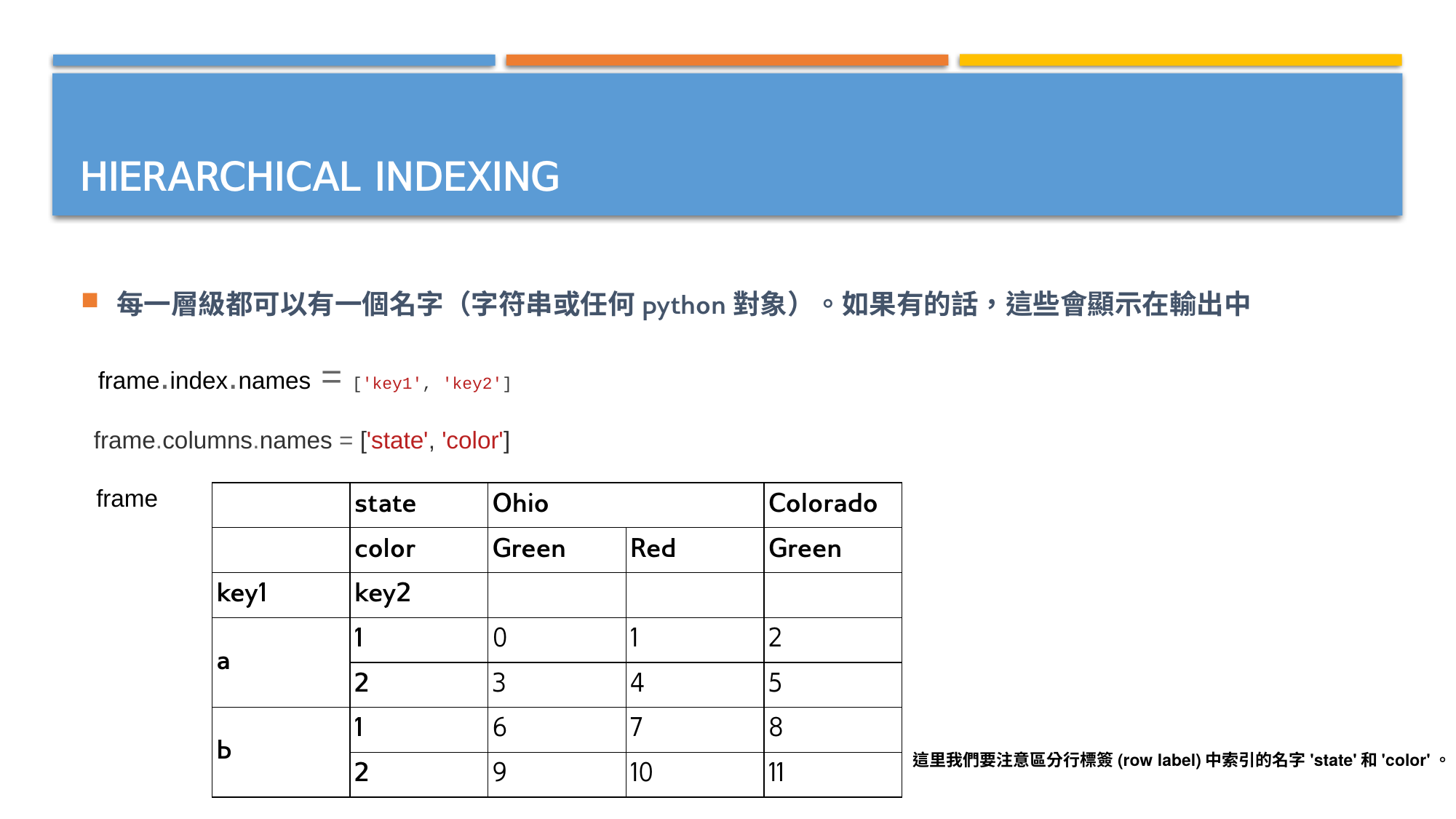

# Hierarchical Indexing
每一層級都可以有一個名字（字符串或任何python對象）。如果有的話，這些會顯示在輸出中
frame.index.names = ['key1', 'key2']
frame.columns.names = ['state', 'color']

frame
|  | state | Ohio |  | Colorado |
| --- | --- | --- | --- | --- |
|  | color | Green | Red | Green |
| key1 | key2 |  |  |  |
| a | 1 | 0 | 1 | 2 |
|  | 2 | 3 | 4 | 5 |
| b | 1 | 6 | 7 | 8 |
|  | 2 | 9 | 10 | 11 |
這里我們要注意區分行標簽(row label)中索引的名字'state'和'color'。